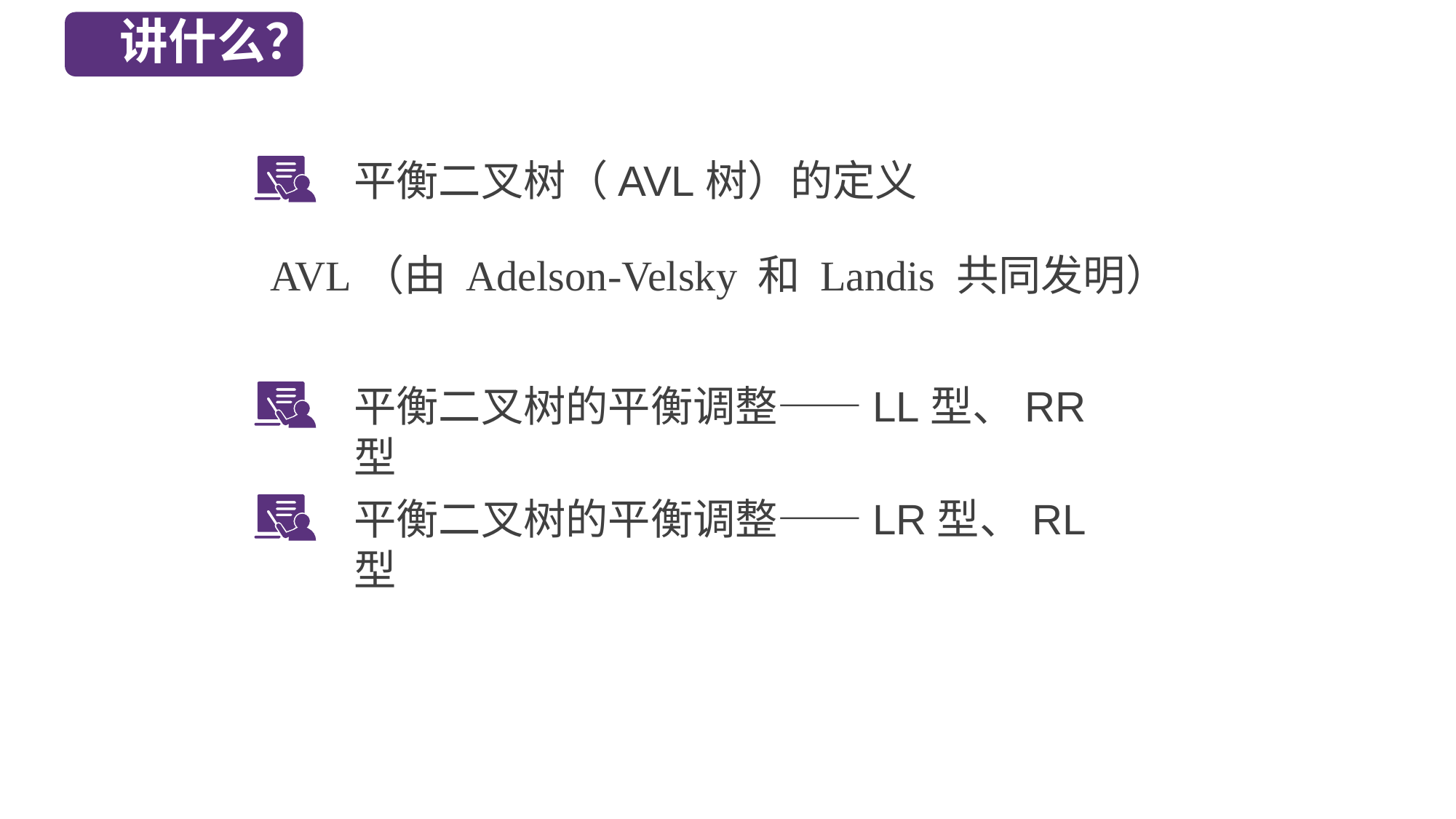

讲什么？

平衡二叉树（AVL树）的定义

AVL（由 Adelson-Velsky 和 Landis 共同发明）
平衡二叉树的平衡调整——LL型、RR型

平衡二叉树的平衡调整——LR型、RL型